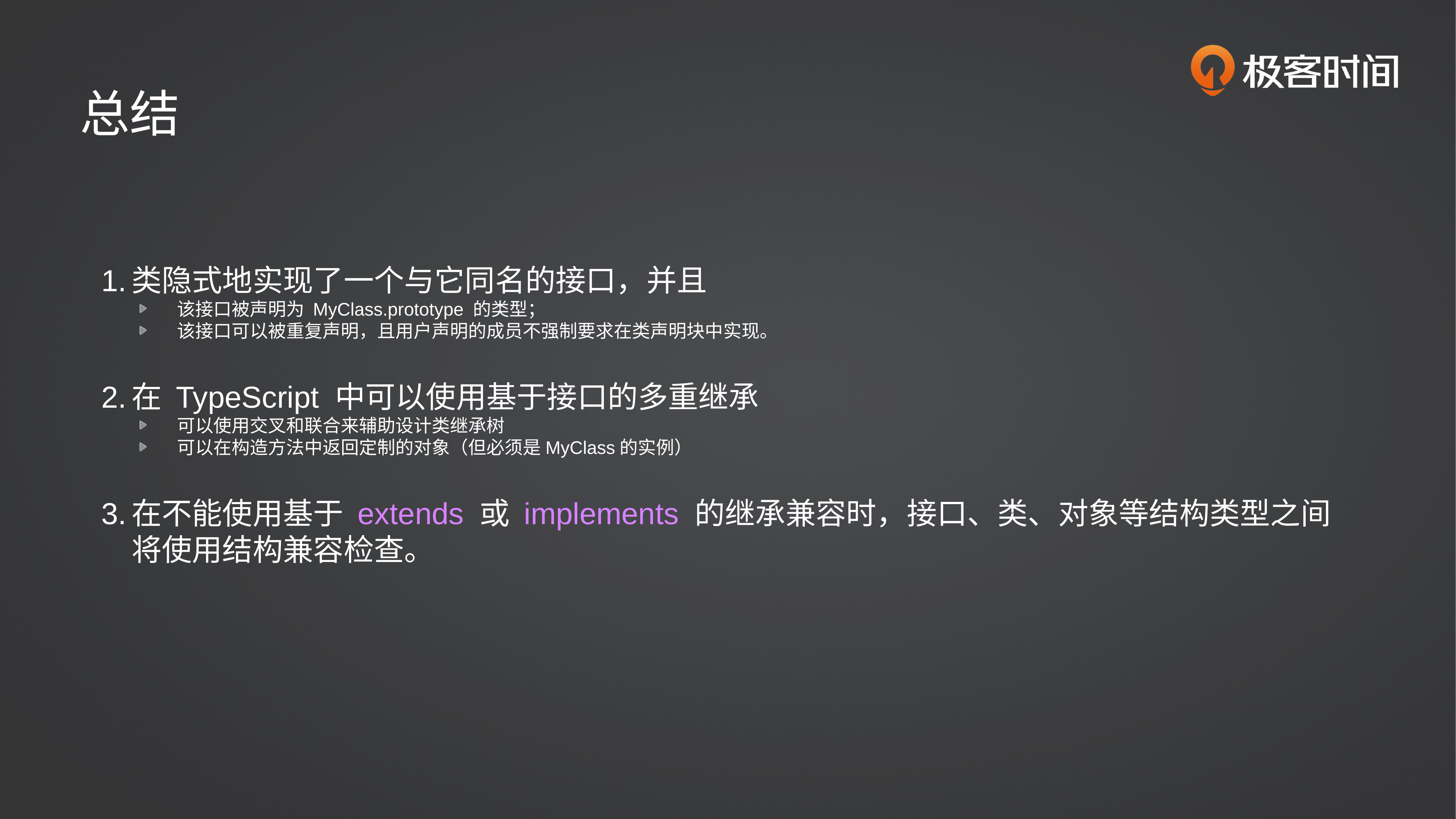

总结
类隐式地实现了一个与它同名的接口，并且
该接口被声明为 MyClass.prototype 的类型；
该接口可以被重复声明，且用户声明的成员不强制要求在类声明块中实现。

在 TypeScript 中可以使用基于接口的多重继承
可以使用交叉和联合来辅助设计类继承树
可以在构造方法中返回定制的对象（但必须是MyClass的实例）

在不能使用基于 extends 或 implements 的继承兼容时，接口、类、对象等结构类型之间将使用结构兼容检查。